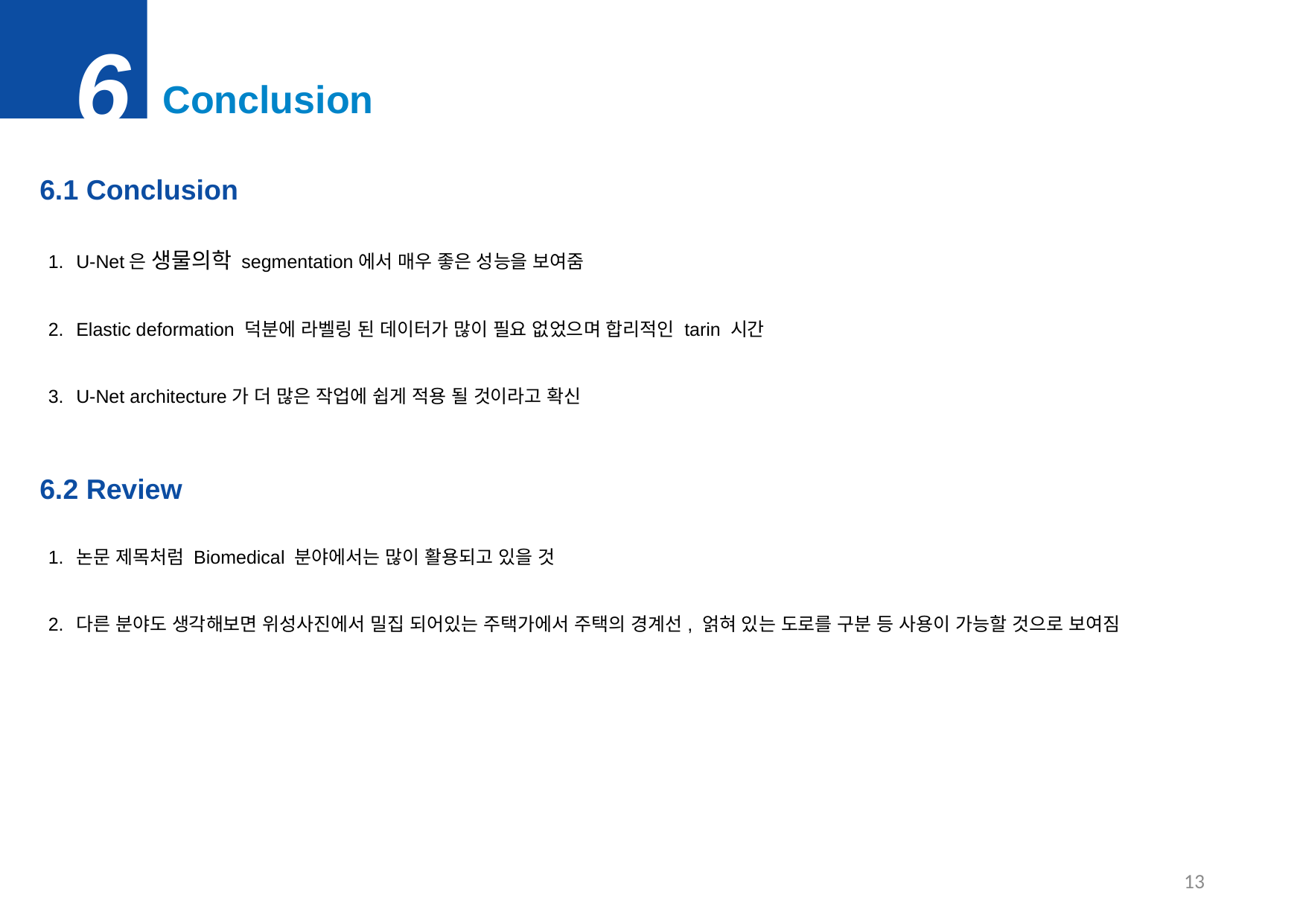

6
Conclusion
6.1 Conclusion
U-Net은 생물의학 segmentation에서 매우 좋은 성능을 보여줌
Elastic deformation 덕분에 라벨링 된 데이터가 많이 필요 없었으며 합리적인 tarin 시간
U-Net architecture가 더 많은 작업에 쉽게 적용 될 것이라고 확신
6.2 Review
논문 제목처럼 Biomedical 분야에서는 많이 활용되고 있을 것
다른 분야도 생각해보면 위성사진에서 밀집 되어있는 주택가에서 주택의 경계선, 얽혀 있는 도로를 구분 등 사용이 가능할 것으로 보여짐
13